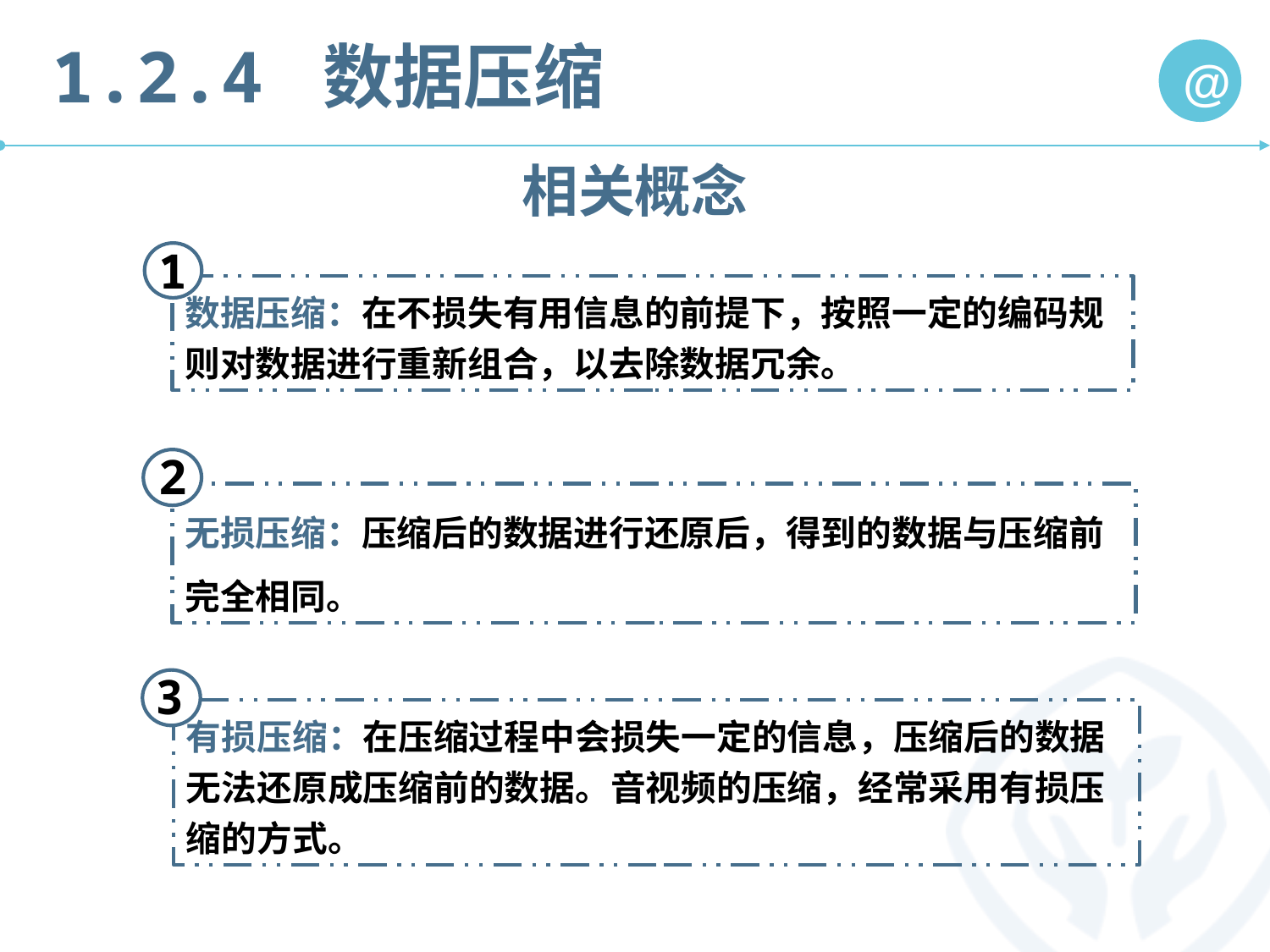

相关概念
1

数据压缩：在不损失有用信息的前提下，按照一定的编码规则对数据进行重新组合，以去除数据冗余。
2

无损压缩：压缩后的数据进行还原后，得到的数据与压缩前完全相同。
3

有损压缩：在压缩过程中会损失一定的信息，压缩后的数据无法还原成压缩前的数据。音视频的压缩，经常采用有损压缩的方式。